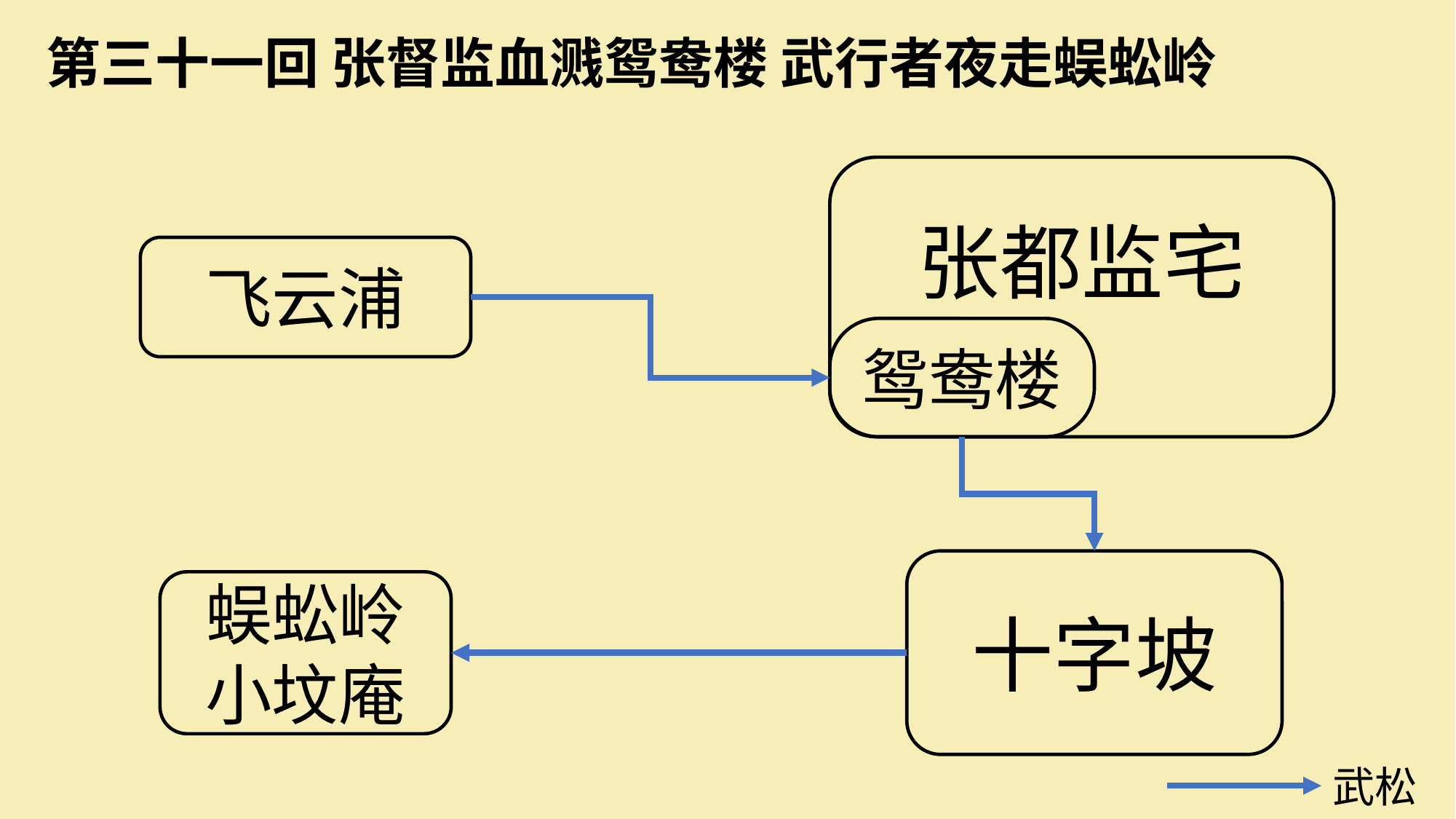

第三十一回 张督监血溅鸳鸯楼 武行者夜走蜈蚣岭
张都监宅

鸳鸯楼
飞云浦
十字坡
蜈蚣岭
小坟庵
武松